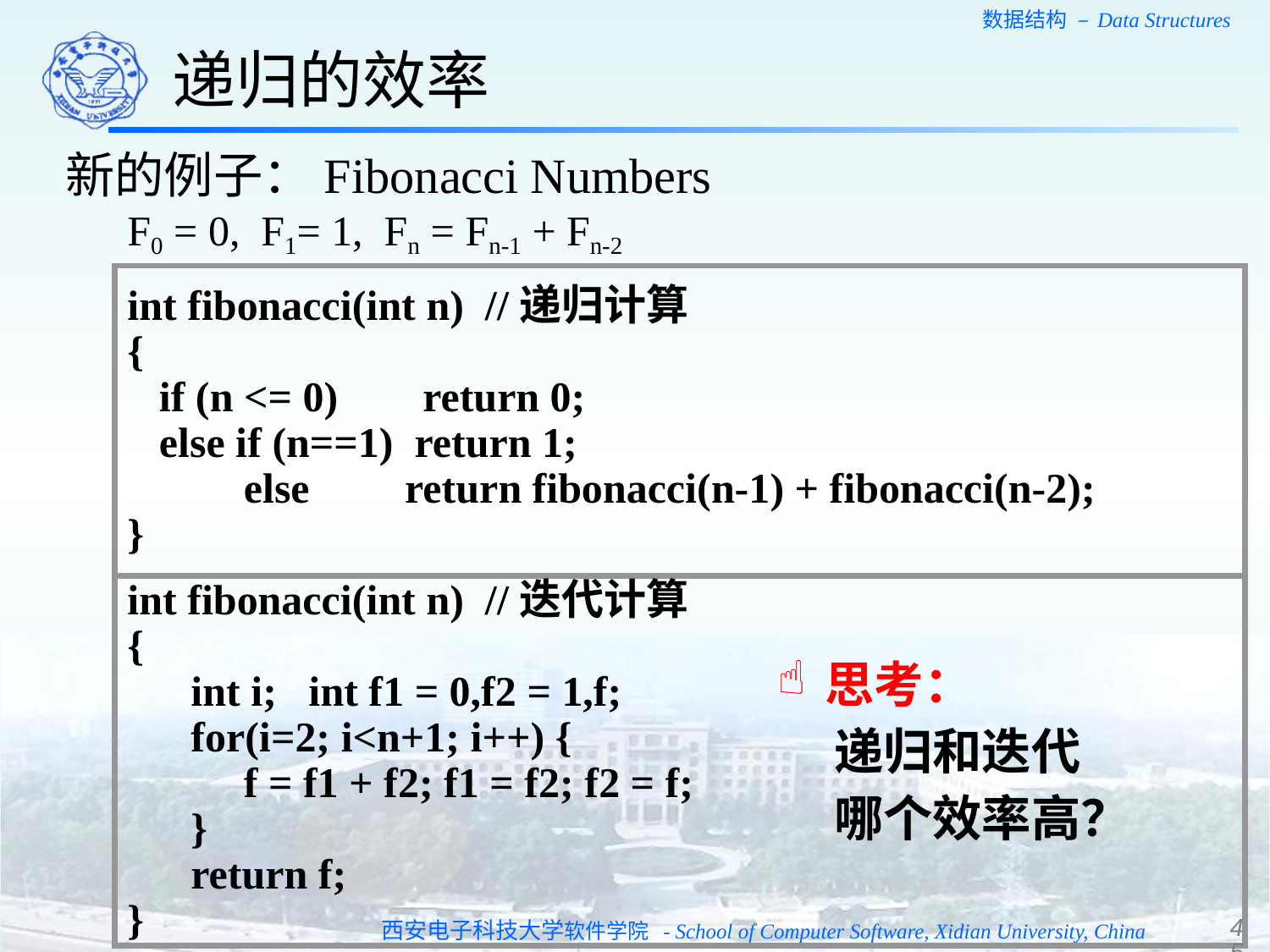

递归的效率
新的例子：Fibonacci Numbers
F0 = 0,  F1= 1,  Fn = Fn-1 + Fn-2
int fibonacci(int n)  //递归计算
{
   if (n <= 0)        return 0;
   else if (n==1)  return 1;
           else         return fibonacci(n-1) + fibonacci(n-2);
}
int fibonacci(int n)  //迭代计算
{
      int i;   int f1 = 0,f2 = 1,f;
      for(i=2; i<n+1; i++) {
           f = f1 + f2; f1 = f2; f2 = f;
      }
      return f;
}
思考：
    递归和迭代
    哪个效率高？
45